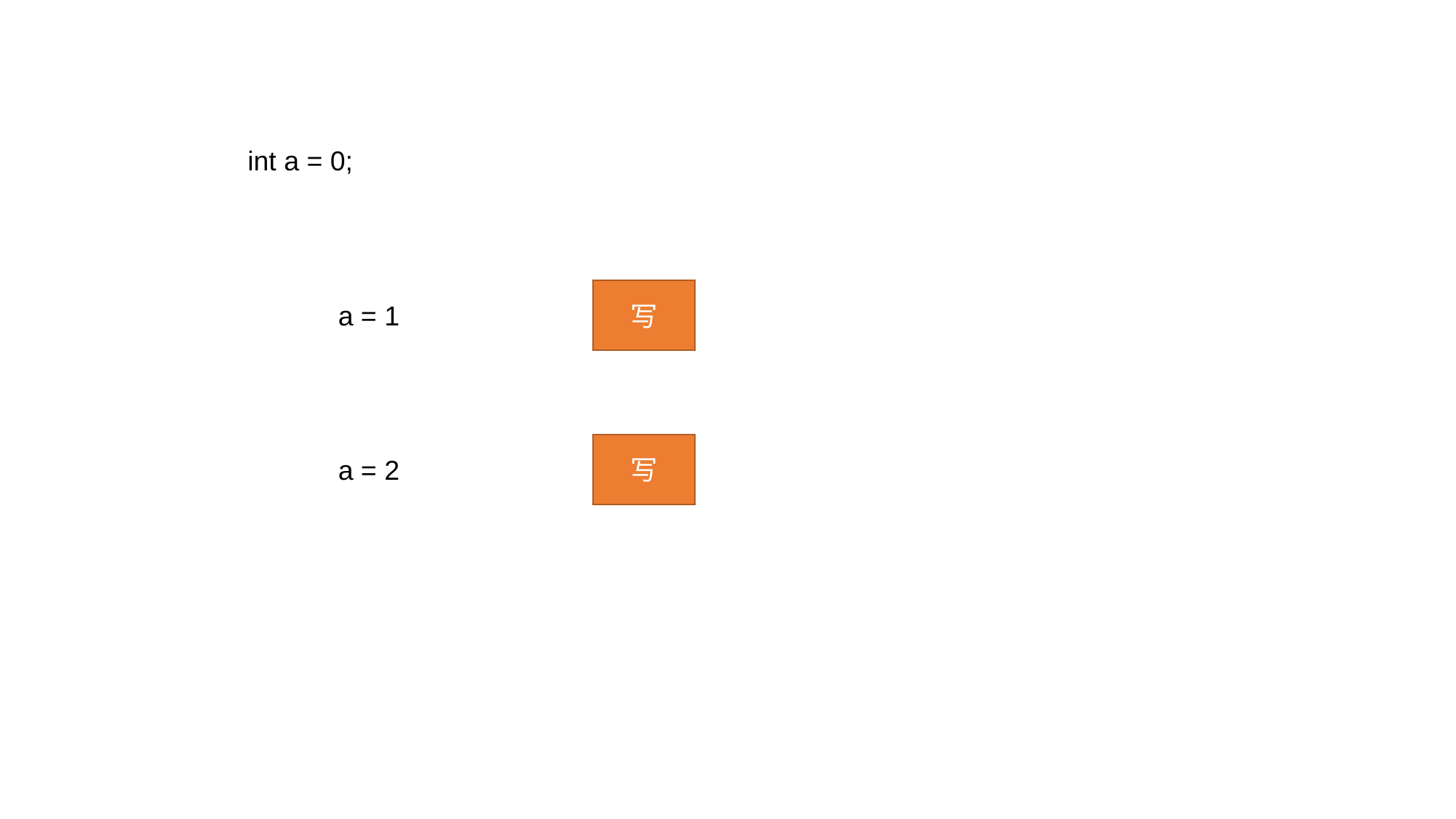

int a = 0;
写
a = 1
写
a = 2